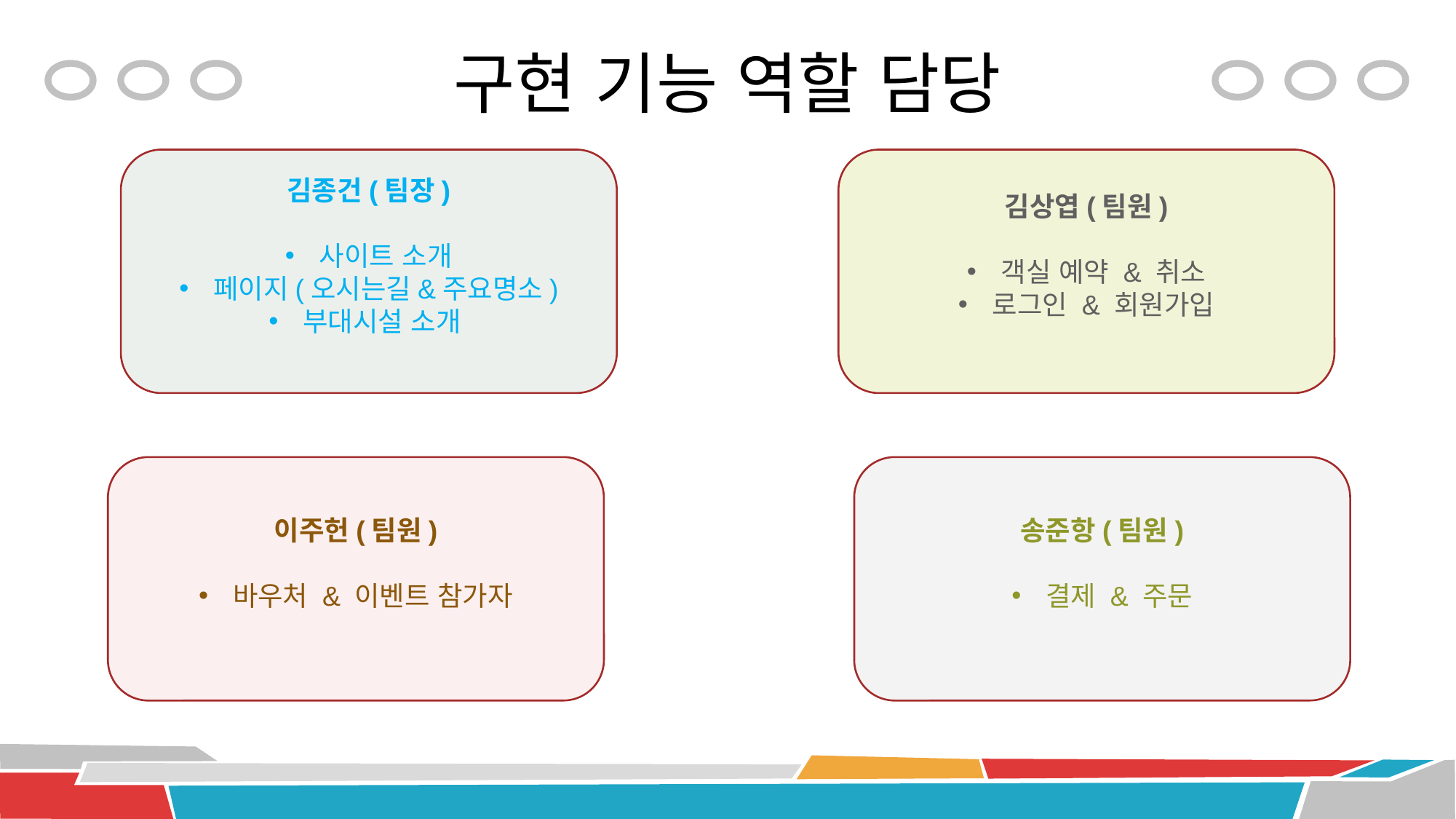

# 구현 기능 역할 담당
김상엽(팀원)

객실 예약 & 취소
로그인 & 회원가입

김종건(팀장)

사이트 소개
페이지(오시는길&주요명소)
부대시설 소개

송준항(팀원)

결제 & 주문

이주헌(팀원)

바우처 & 이벤트 참가자